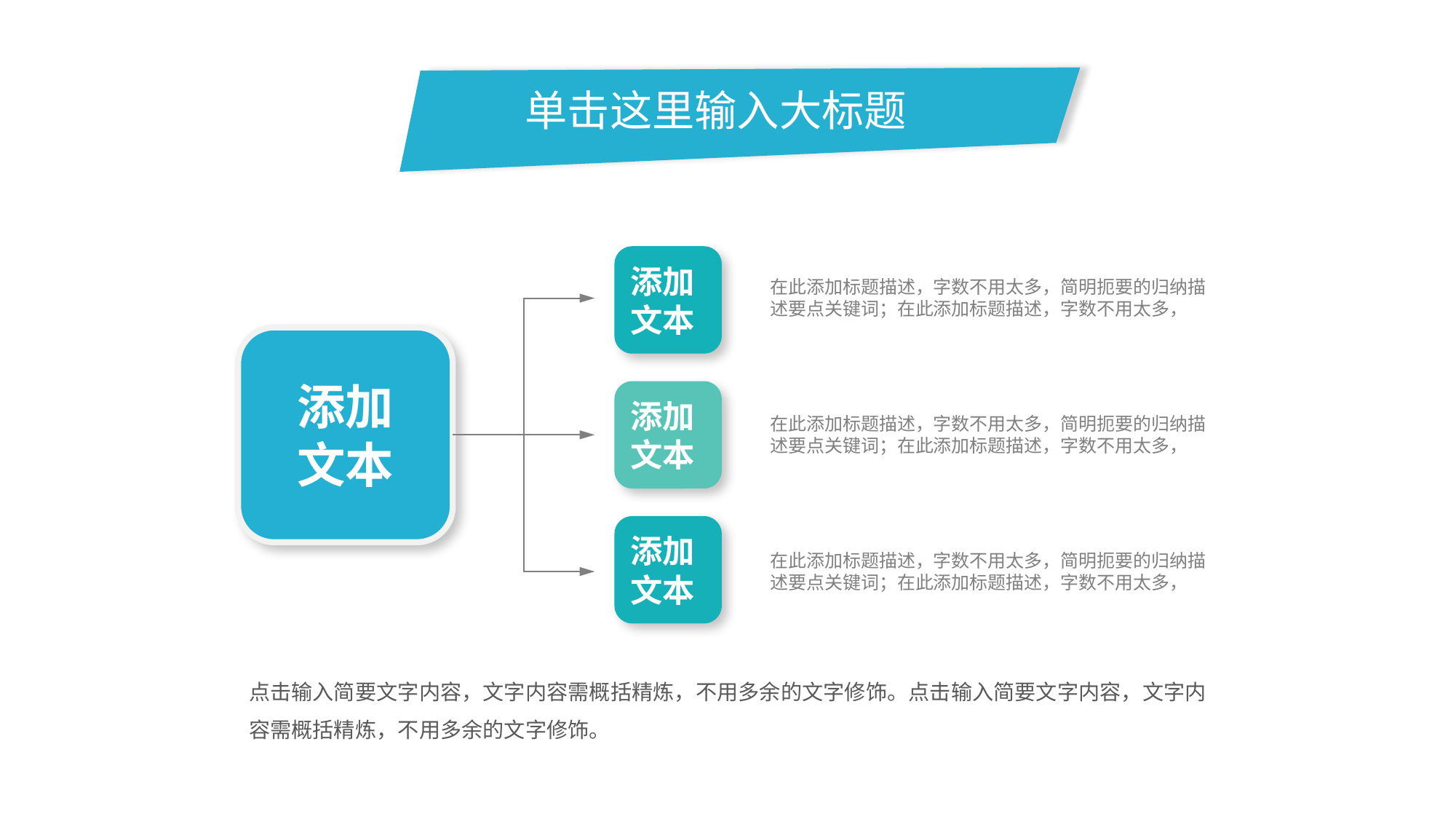

单击这里输入大标题
添加
文本
在此添加标题描述，字数不用太多，简明扼要的归纳描述要点关键词；在此添加标题描述，字数不用太多，

添加
文本
添加
文本
在此添加标题描述，字数不用太多，简明扼要的归纳描述要点关键词；在此添加标题描述，字数不用太多，
添加
文本
在此添加标题描述，字数不用太多，简明扼要的归纳描述要点关键词；在此添加标题描述，字数不用太多，
点击输入简要文字内容，文字内容需概括精炼，不用多余的文字修饰。点击输入简要文字内容，文字内容需概括精炼，不用多余的文字修饰。